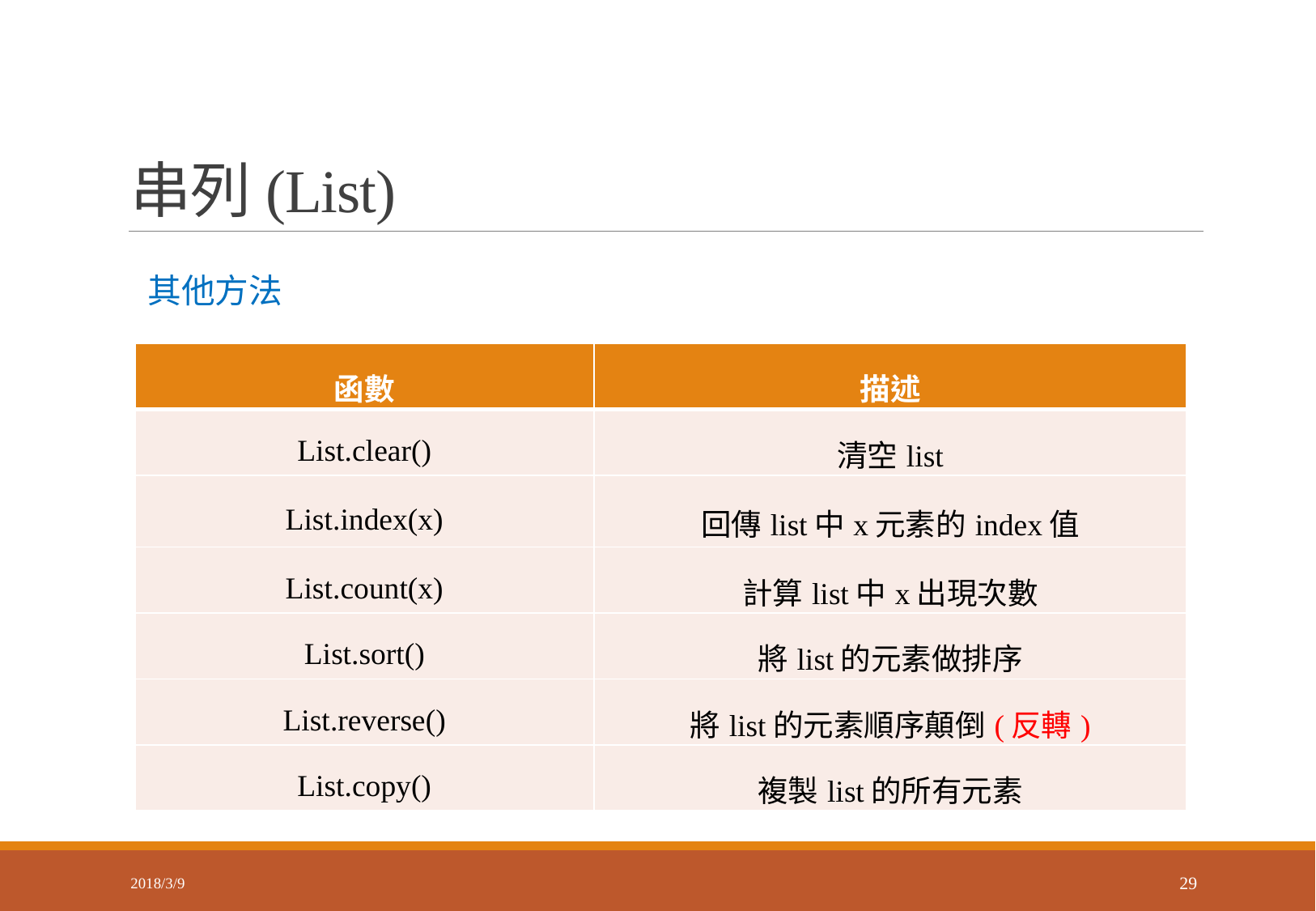

# 串列(List)

其他方法
| 函數 | 描述 |
| --- | --- |
| List.clear() | 清空list |
| List.index(x) | 回傳list中x元素的index值 |
| List.count(x) | 計算list中x出現次數 |
| List.sort() | 將list的元素做排序 |
| List.reverse() | 將list的元素順序顛倒(反轉) |
| List.copy() | 複製list的所有元素 |
2018/3/9
29